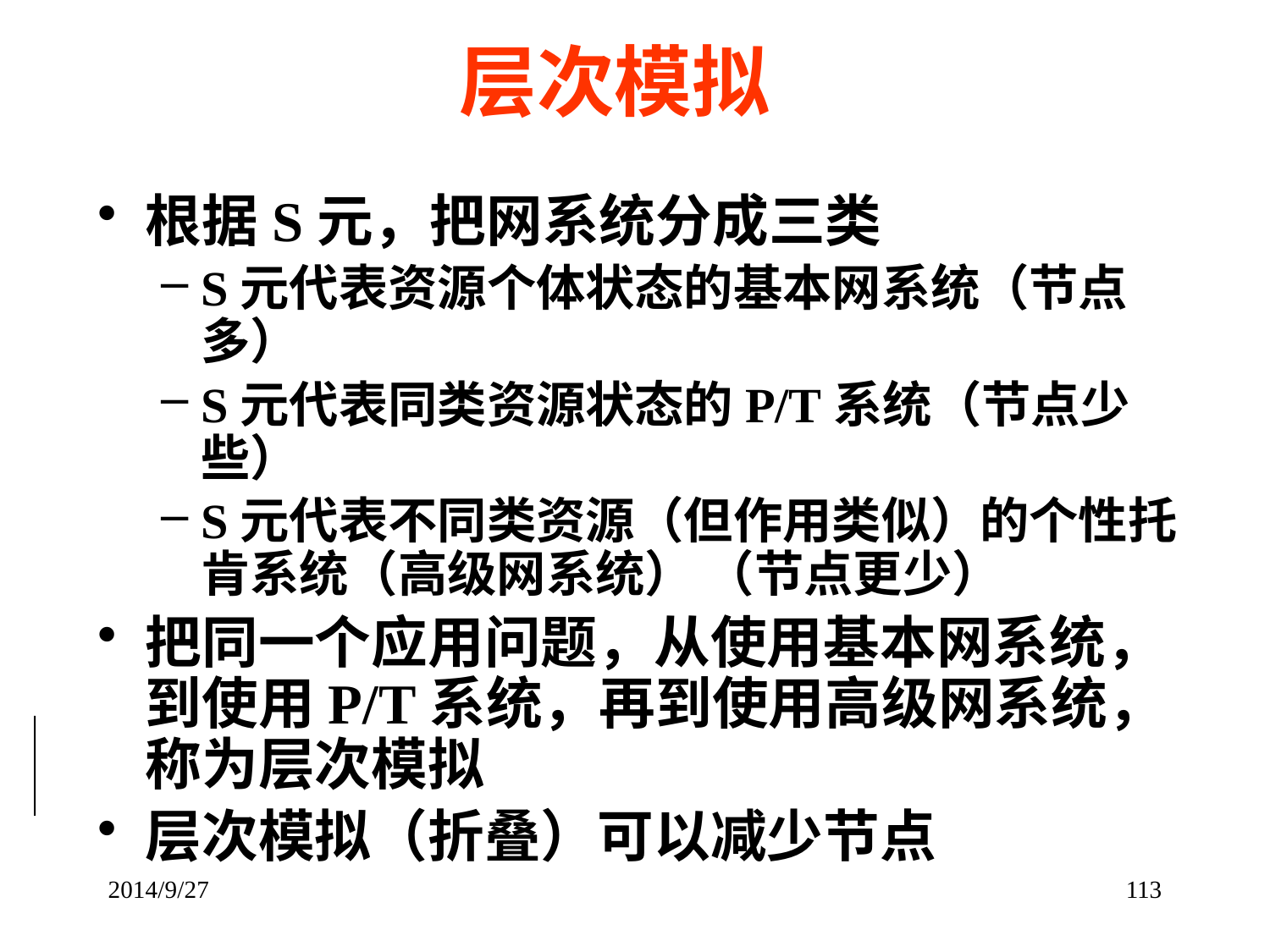

# 层次模拟
根据S元，把网系统分成三类
S元代表资源个体状态的基本网系统（节点多）
S元代表同类资源状态的P/T系统（节点少些）
S元代表不同类资源（但作用类似）的个性托肯系统（高级网系统） （节点更少）
把同一个应用问题，从使用基本网系统，到使用P/T系统，再到使用高级网系统，称为层次模拟
层次模拟（折叠）可以减少节点
2014/9/27
113